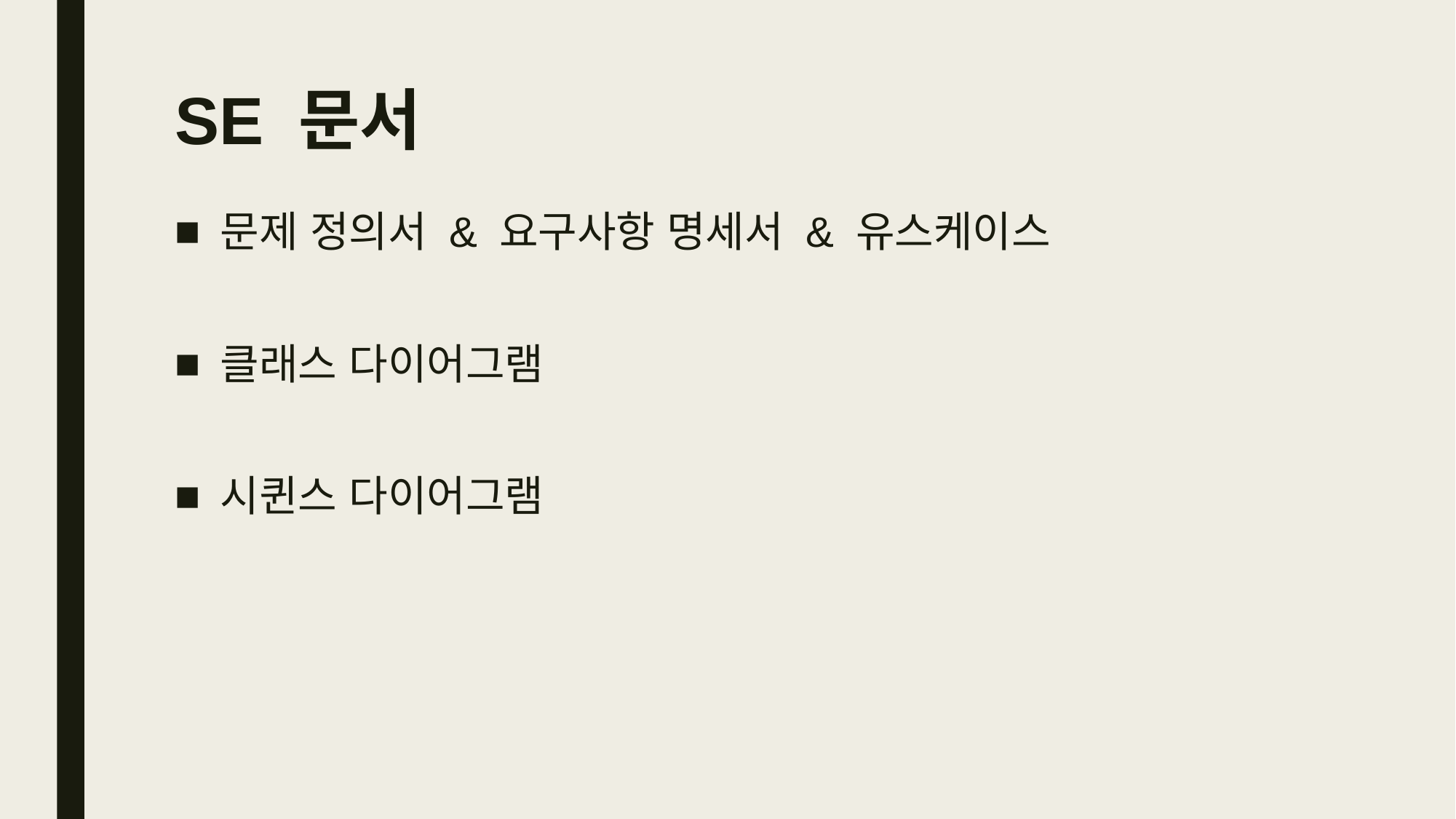

# SE 문서
문제 정의서 & 요구사항 명세서 & 유스케이스

클래스 다이어그램

시퀸스 다이어그램